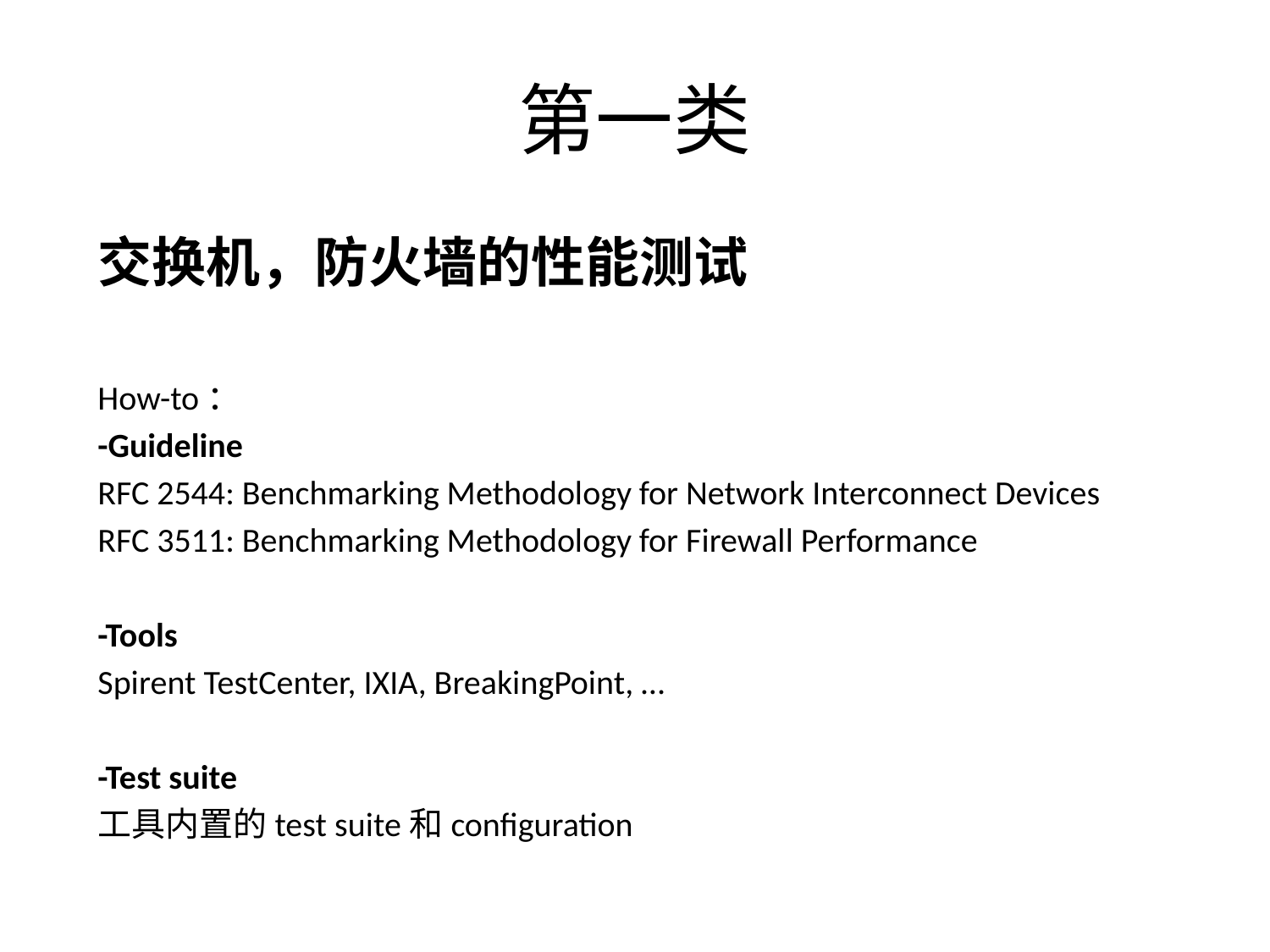

# 第一类
交换机，防火墙的性能测试

How-to：
-Guideline
RFC 2544: Benchmarking Methodology for Network Interconnect Devices
RFC 3511: Benchmarking Methodology for Firewall Performance

-Tools
Spirent TestCenter, IXIA, BreakingPoint, …

-Test suite
工具内置的test suite和configuration